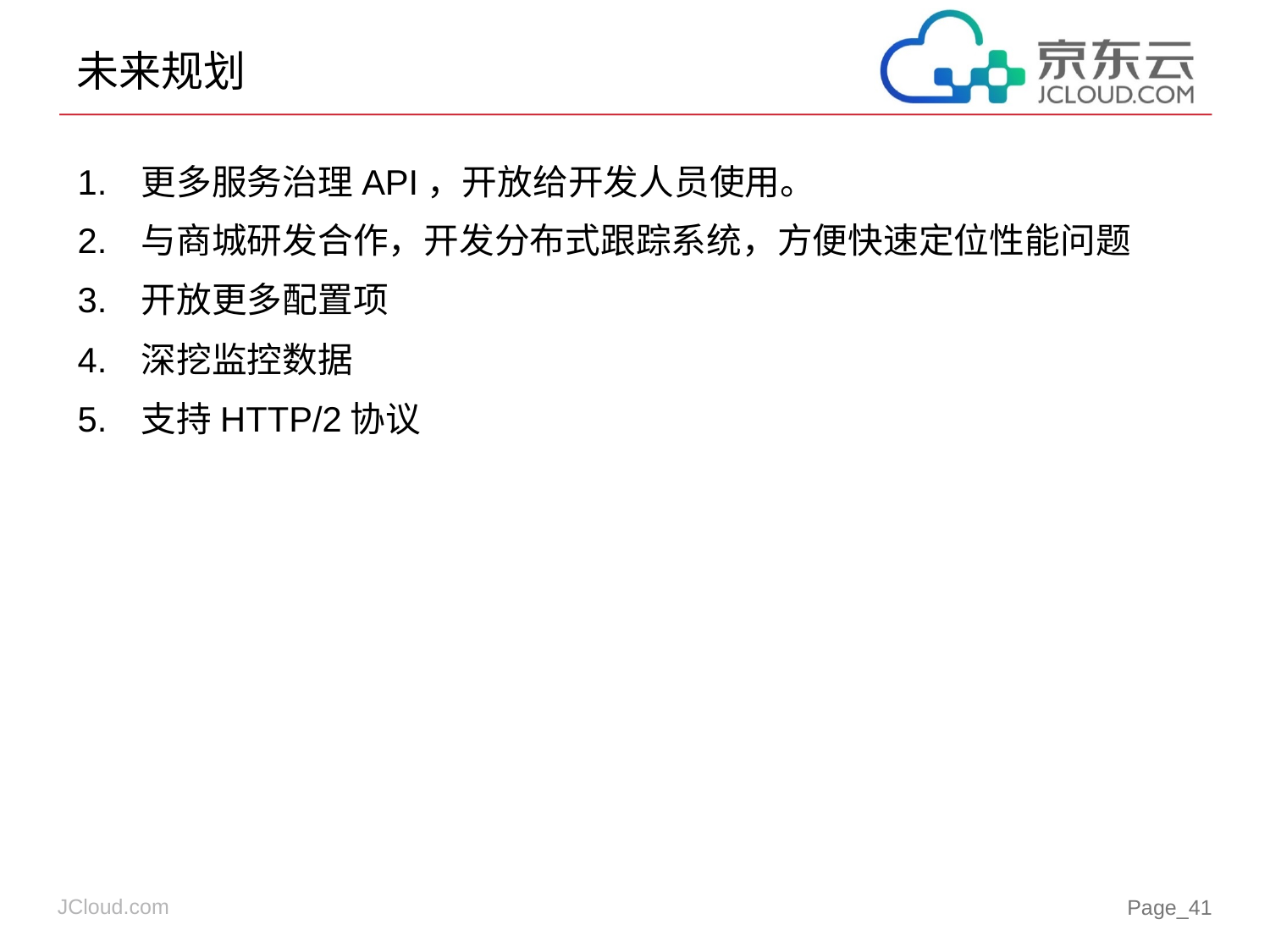

# 未来规划
更多服务治理API，开放给开发人员使用。
与商城研发合作，开发分布式跟踪系统，方便快速定位性能问题
开放更多配置项
深挖监控数据
支持HTTP/2协议

Page_41